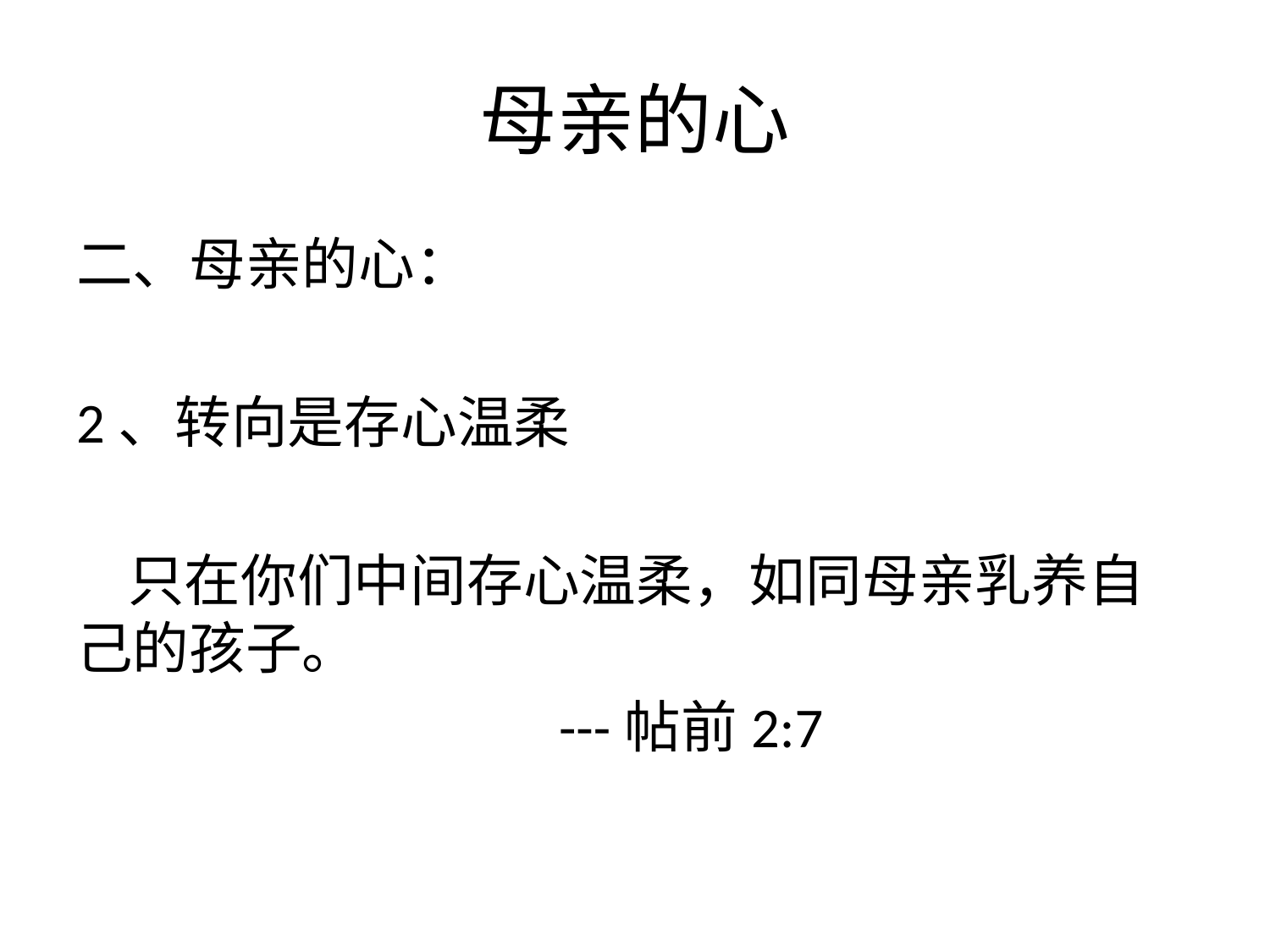

# 母亲的心
二、母亲的心：

2、转向是存心温柔

   只在你们中间存心温柔，如同母亲乳养自己的孩子。
                                      ---帖前2:7